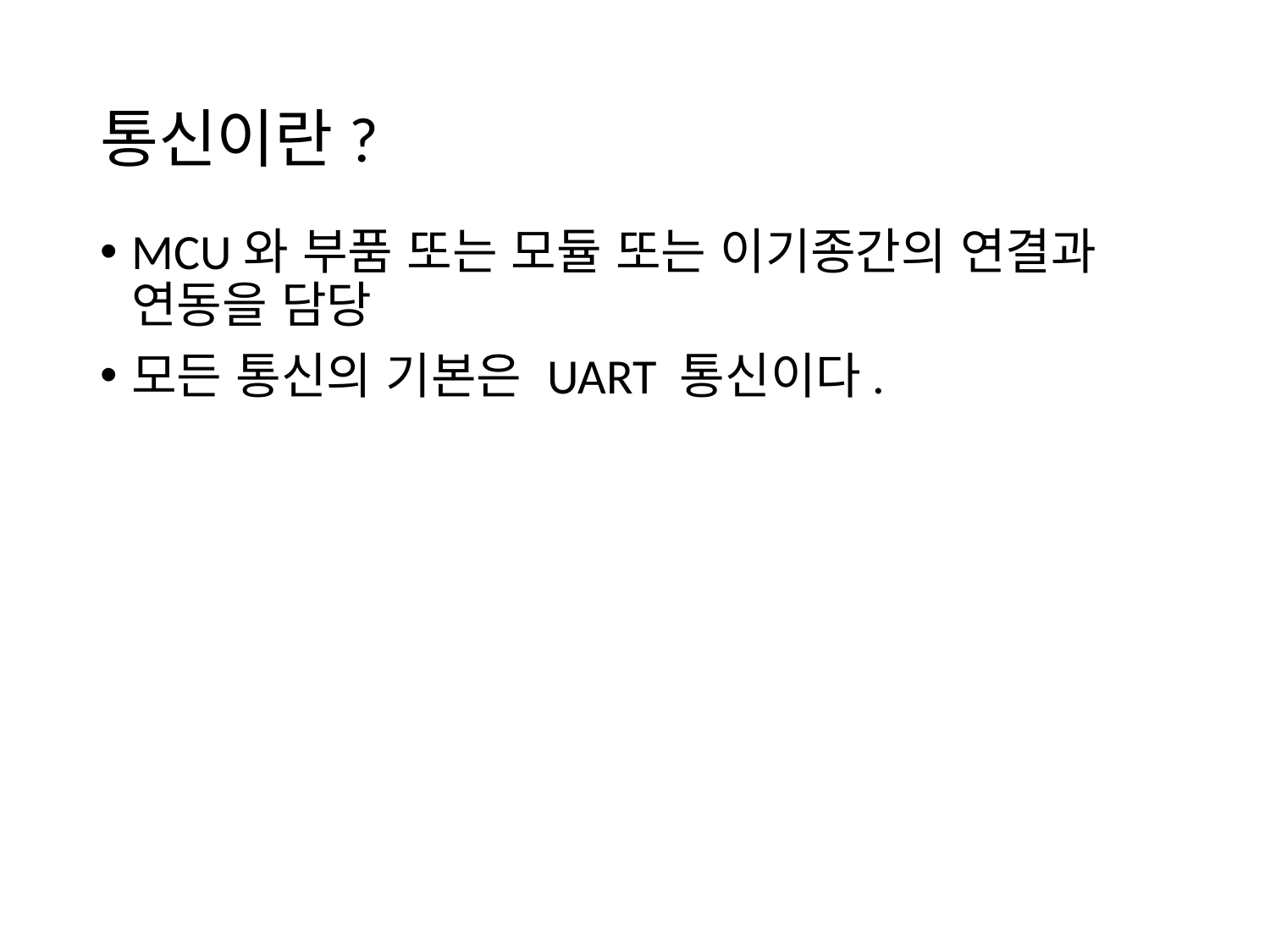

# 통신이란?
MCU와 부품 또는 모듈 또는 이기종간의 연결과 연동을 담당
모든 통신의 기본은 UART 통신이다.